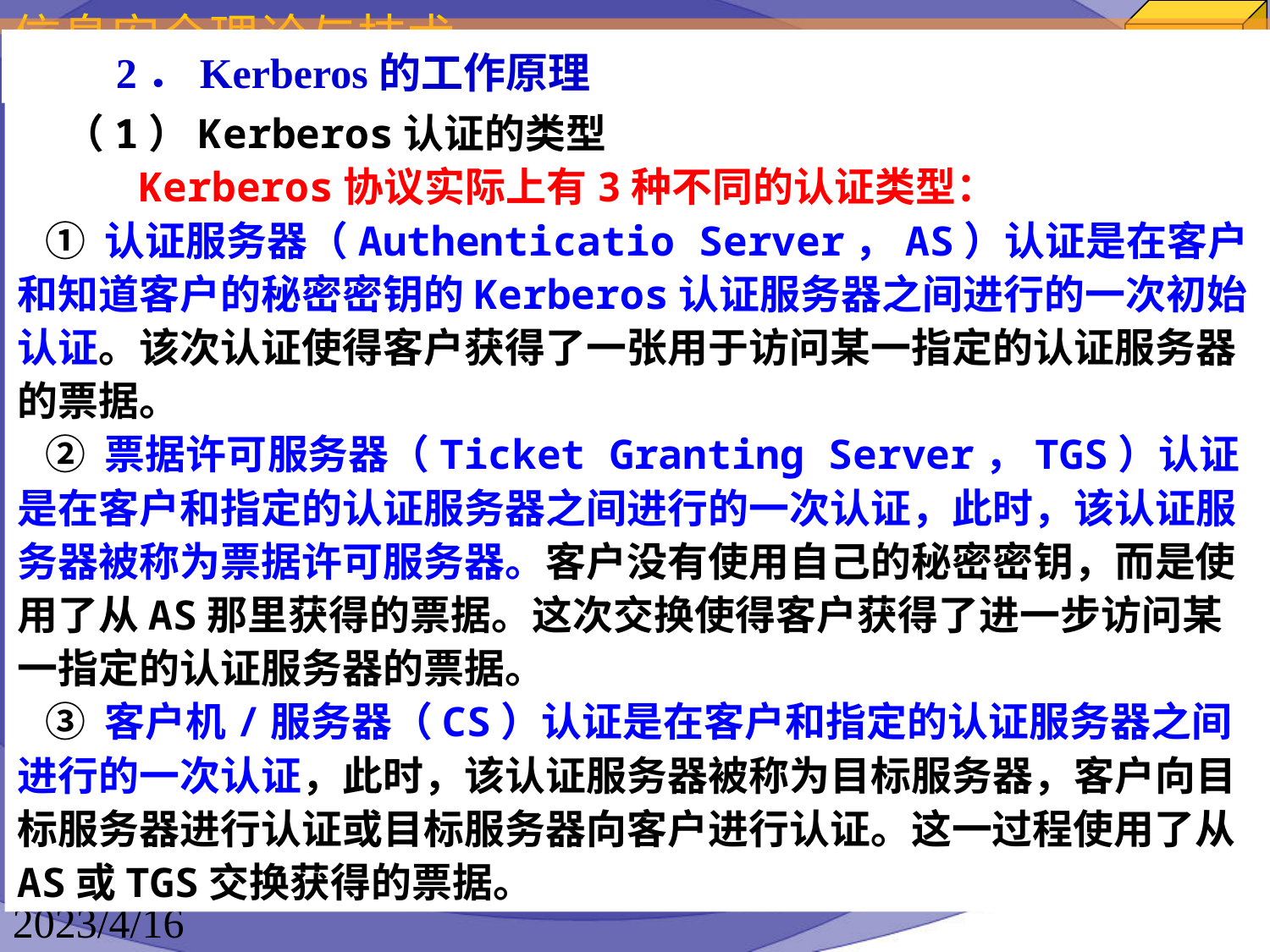

2．Kerberos的工作原理
    （1）Kerberos认证的类型
     Kerberos协议实际上有3种不同的认证类型：
   ① 认证服务器（Authenticatio Server，AS）认证是在客户和知道客户的秘密密钥的Kerberos认证服务器之间进行的一次初始认证。该次认证使得客户获得了一张用于访问某一指定的认证服务器的票据。
   ② 票据许可服务器（Ticket Granting Server，TGS）认证是在客户和指定的认证服务器之间进行的一次认证，此时，该认证服务器被称为票据许可服务器。客户没有使用自己的秘密密钥，而是使用了从AS那里获得的票据。这次交换使得客户获得了进一步访问某一指定的认证服务器的票据。
   ③ 客户机/服务器（CS）认证是在客户和指定的认证服务器之间进行的一次认证，此时，该认证服务器被称为目标服务器，客户向目标服务器进行认证或目标服务器向客户进行认证。这一过程使用了从AS或TGS交换获得的票据。
77
2023/4/16